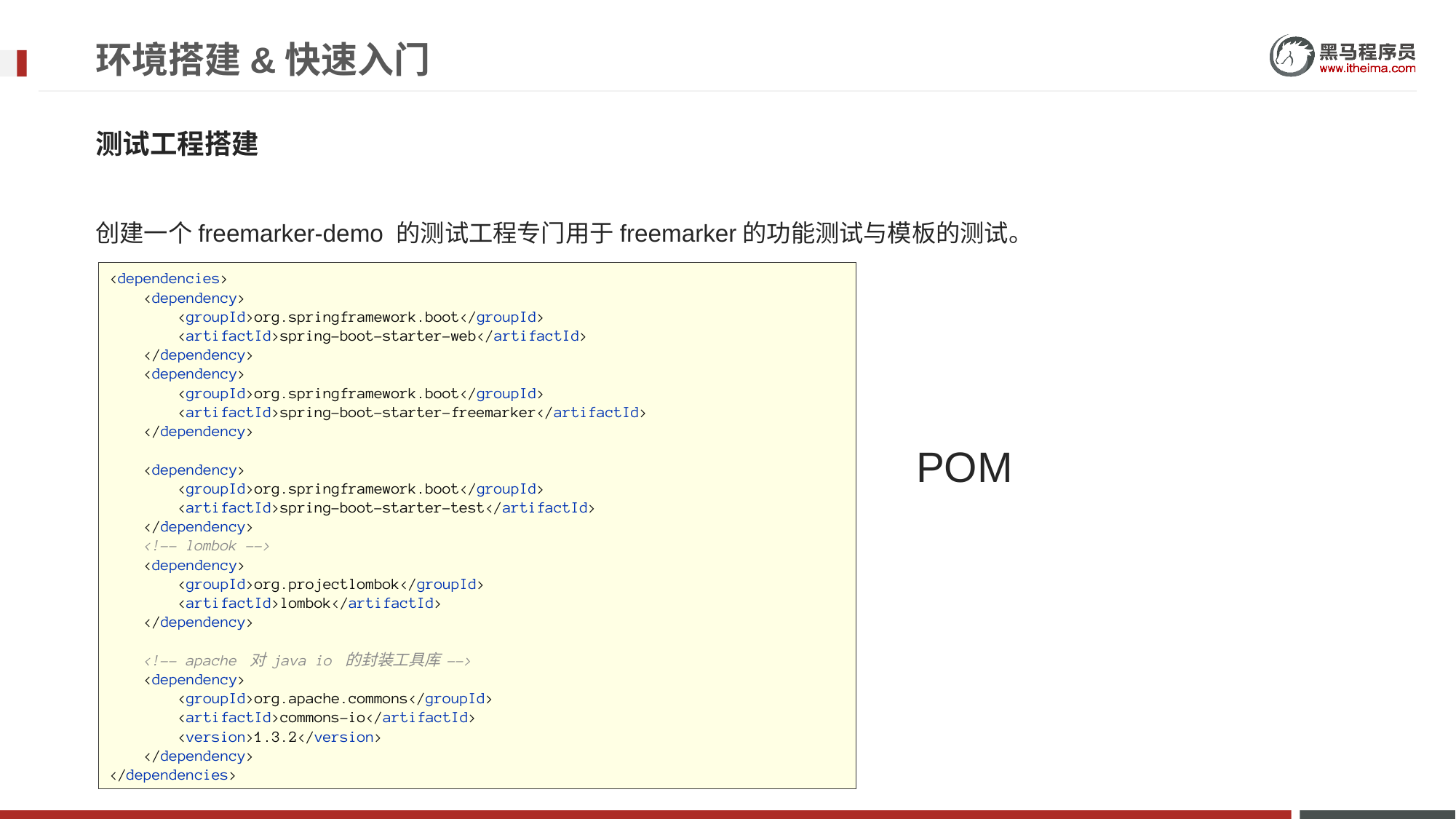

# 环境搭建&快速入门
测试工程搭建
创建一个freemarker-demo 的测试工程专门用于freemarker的功能测试与模板的测试。

<dependencies>
    <dependency>
        <groupId>org.springframework.boot</groupId>
        <artifactId>spring-boot-starter-web</artifactId>
    </dependency>
    <dependency>
        <groupId>org.springframework.boot</groupId>
        <artifactId>spring-boot-starter-freemarker</artifactId>
    </dependency>
    <dependency>
        <groupId>org.springframework.boot</groupId>
        <artifactId>spring-boot-starter-test</artifactId>
    </dependency>
    <!-- lombok -->
    <dependency>
        <groupId>org.projectlombok</groupId>
        <artifactId>lombok</artifactId>
    </dependency>
    <!-- apache 对 java io 的封装工具库 -->
    <dependency>
        <groupId>org.apache.commons</groupId>
        <artifactId>commons-io</artifactId>
        <version>1.3.2</version>
    </dependency>
</dependencies>
POM